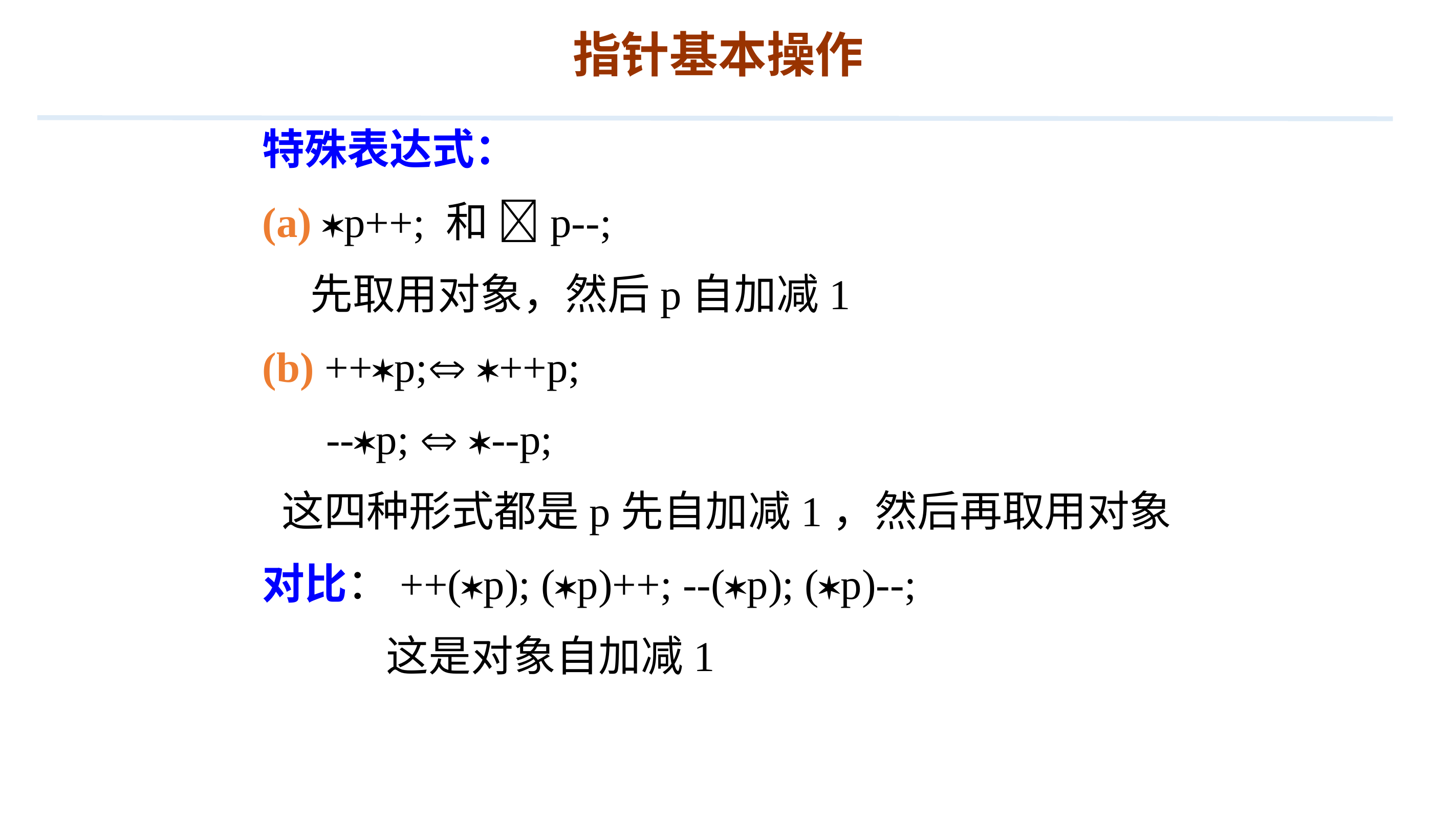

指针基本操作
特殊表达式：
(a) ∗p++; 和 ∗p--;
    先取用对象，然后p自加减1
(b) ++∗p;⇔ ∗++p;
      --∗p; ⇔ ∗--p;
 这四种形式都是p先自加减1，然后再取用对象
对比：++(∗p); (∗p)++; --(∗p); (∗p)--;
            这是对象自加减1